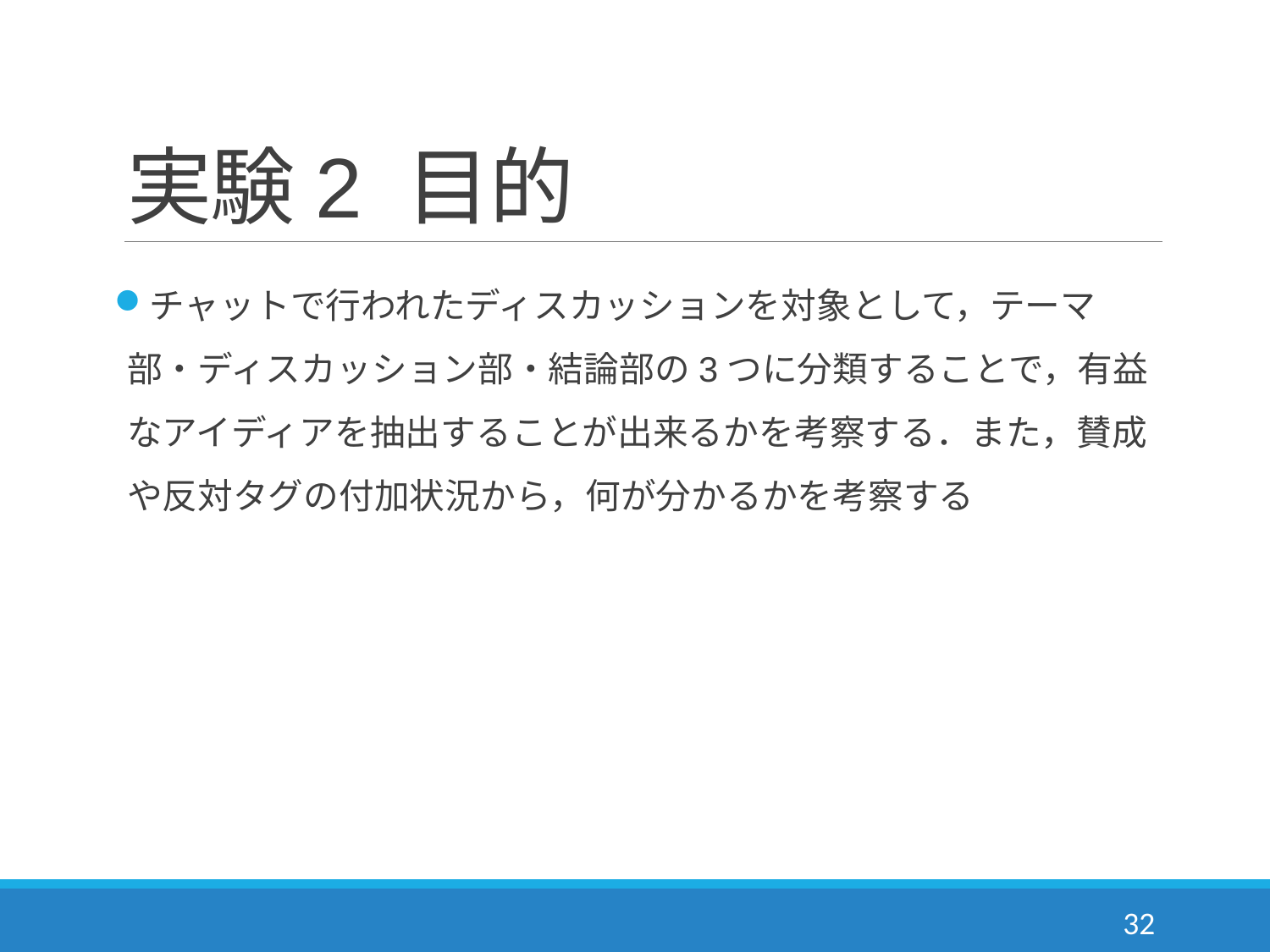

# 実験2 目的
チャットで行われたディスカッションを対象として，テーマ部・ディスカッション部・結論部の3つに分類することで，有益なアイディアを抽出することが出来るかを考察する．また，賛成や反対タグの付加状況から，何が分かるかを考察する

32